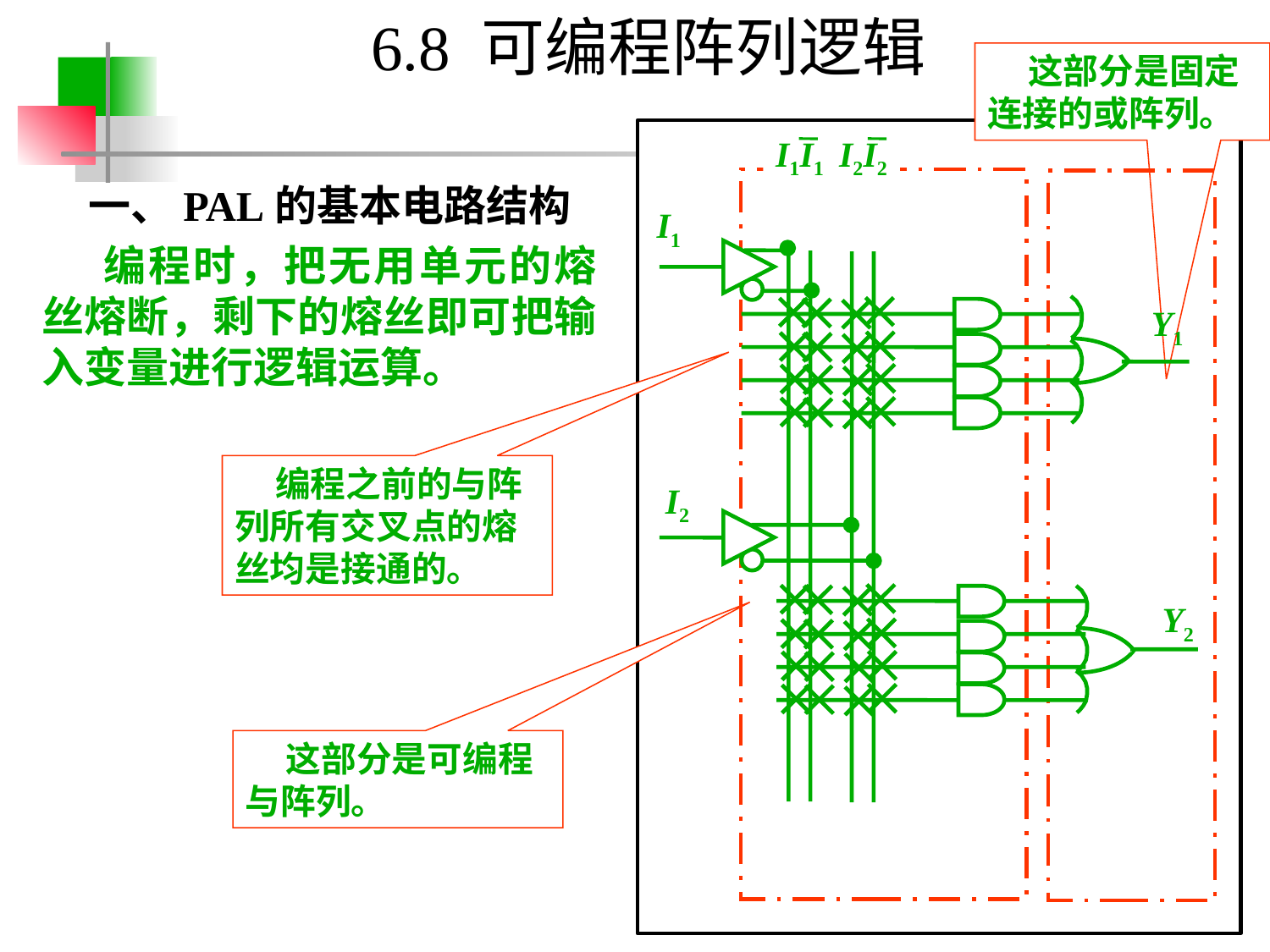

6.8 可编程阵列逻辑
    这部分是固定连接的或阵列。

I1I1   I2I2

I1

×
×
×
×
×
×
×
×
×
×
×
×
×
×
×
×

Y1

I2

×
×
×
×
×
×
×
×
×
×
×
×
×
×
×
×

Y2

一、PAL的基本电路结构

    编程时，把无用单元的熔丝熔断，剩下的熔丝即可把输入变量进行逻辑运算。
    编程之前的与阵列所有交叉点的熔丝均是接通的。
    这部分是可编程与阵列。